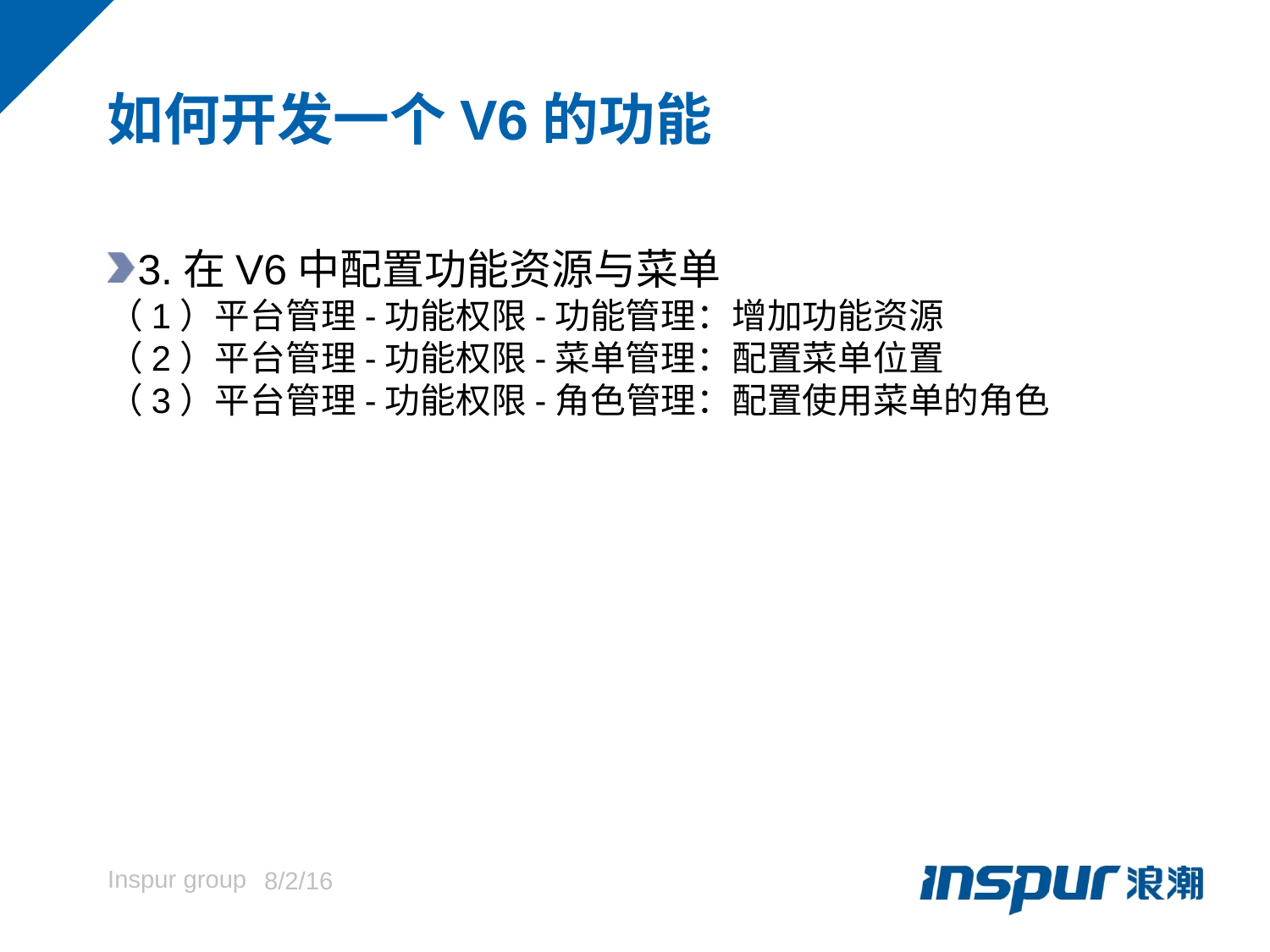

如何开发一个V6的功能
3.在V6中配置功能资源与菜单
（1）平台管理-功能权限-功能管理：增加功能资源
（2）平台管理-功能权限-菜单管理：配置菜单位置
（3）平台管理-功能权限-角色管理：配置使用菜单的角色

Inspur group
8/2/16